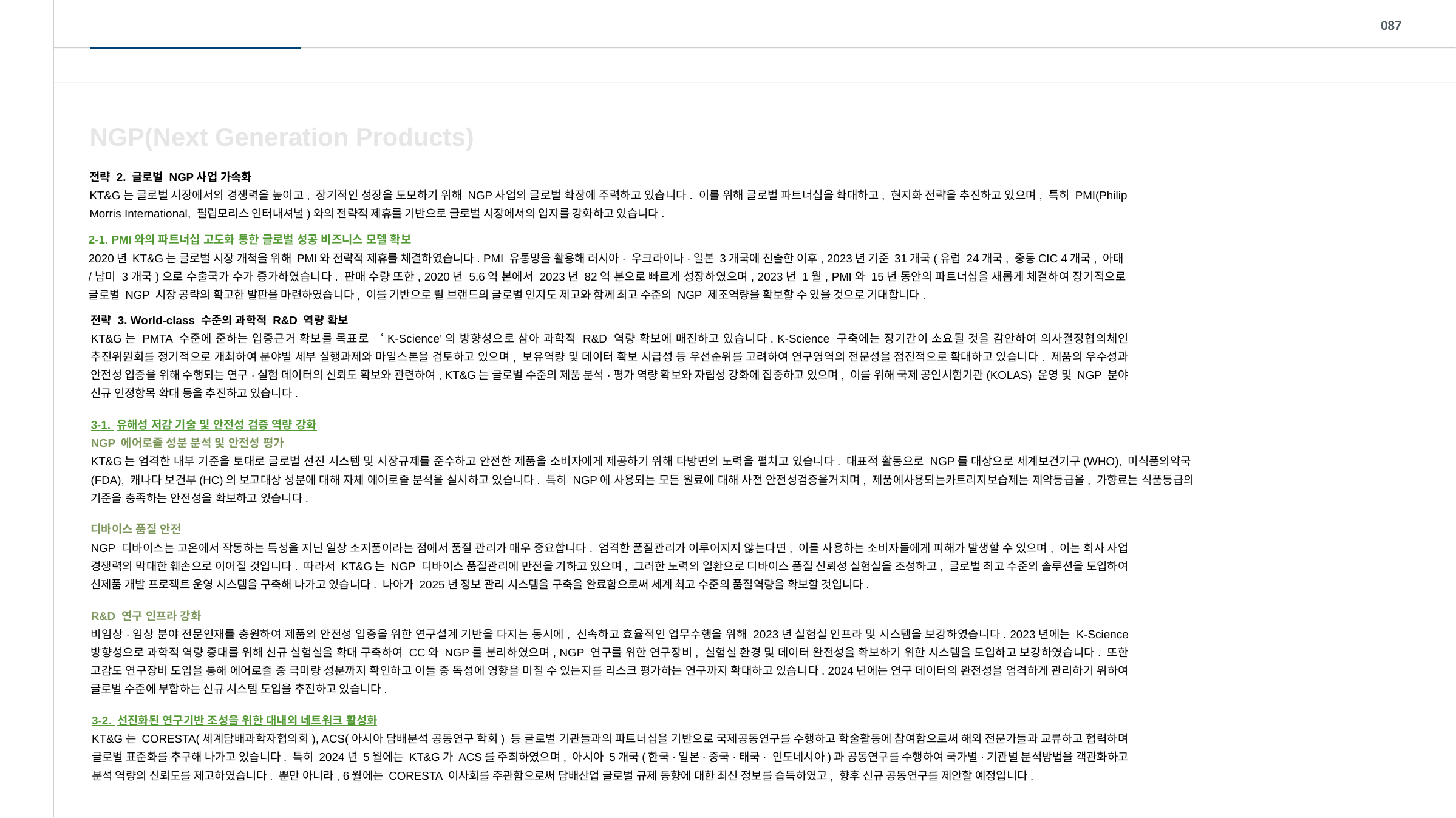

087
NGP(Next Generation Products)
전략 2. 글로벌 NGP사업 가속화
KT&G는 글로벌 시장에서의 경쟁력을 높이고, 장기적인 성장을 도모하기 위해 NGP사업의 글로벌 확장에 주력하고 있습니다. 이를 위해 글로벌 파트너십을 확대하고, 현지화 전략을 추진하고 있으며, 특히 PMI(Philip Morris International, 필립모리스 인터내셔널)와의 전략적 제휴를 기반으로 글로벌 시장에서의 입지를 강화하고 있습니다.
2-1. PMI와의 파트너십 고도화 통한 글로벌 성공 비즈니스 모델 확보
2020년 KT&G는 글로벌 시장 개척을 위해 PMI와 전략적 제휴를 체결하였습니다. PMI 유통망을 활용해 러시아· 우크라이나·일본 3개국에 진출한 이후, 2023년 기준 31개국(유럽 24개국, 중동CIC 4개국, 아태/남미 3개국)으로 수출국가 수가 증가하였습니다. 판매 수량 또한, 2020년 5.6억 본에서 2023년 82억 본으로 빠르게 성장하였으며, 2023년 1월, PMI와 15년 동안의 파트너십을 새롭게 체결하여 장기적으로 글로벌 NGP 시장 공략의 확고한 발판을 마련하였습니다, 이를 기반으로 릴 브랜드의 글로벌 인지도 제고와 함께 최고 수준의 NGP 제조역량을 확보할 수 있을 것으로 기대합니다.
전략 3. World-class 수준의 과학적 R&D 역량 확보
KT&G는 PMTA 수준에 준하는 입증근거 확보를 목표로 ‘K-Science’의 방향성으로 삼아 과학적 R&D 역량 확보에 매진하고 있습니다. K-Science 구축에는 장기간이 소요될 것을 감안하여 의사결정협의체인 추진위원회를 정기적으로 개최하여 분야별 세부 실행과제와 마일스톤을 검토하고 있으며, 보유역량 및 데이터 확보 시급성 등 우선순위를 고려하여 연구영역의 전문성을 점진적으로 확대하고 있습니다. 제품의 우수성과 안전성 입증을 위해 수행되는 연구·실험 데이터의 신뢰도 확보와 관련하여, KT&G는 글로벌 수준의 제품 분석·평가 역량 확보와 자립성 강화에 집중하고 있으며, 이를 위해 국제 공인시험기관(KOLAS) 운영 및 NGP 분야 신규 인정항목 확대 등을 추진하고 있습니다.
3-1. 유해성 저감 기술 및 안전성 검증 역량 강화
NGP 에어로졸 성분 분석 및 안전성 평가
KT&G는 엄격한 내부 기준을 토대로 글로벌 선진 시스템 및 시장규제를 준수하고 안전한 제품을 소비자에게 제공하기 위해 다방면의 노력을 펼치고 있습니다. 대표적 활동으로 NGP를 대상으로 세계보건기구(WHO), 미식품의약국(FDA), 캐나다 보건부(HC)의 보고대상 성분에 대해 자체 에어로졸 분석을 실시하고 있습니다. 특히 NGP에 사용되는 모든 원료에 대해 사전 안전성검증을거치며, 제품에사용되는카트리지보습제는 제약등급을, 가향료는 식품등급의 기준을 충족하는 안전성을 확보하고 있습니다.
디바이스 품질 안전
NGP 디바이스는 고온에서 작동하는 특성을 지닌 일상 소지품이라는 점에서 품질 관리가 매우 중요합니다. 엄격한 품질관리가 이루어지지 않는다면, 이를 사용하는 소비자들에게 피해가 발생할 수 있으며, 이는 회사 사업 경쟁력의 막대한 훼손으로 이어질 것입니다. 따라서 KT&G는 NGP 디바이스 품질관리에 만전을 기하고 있으며, 그러한 노력의 일환으로 디바이스 품질 신뢰성 실험실을 조성하고, 글로벌 최고 수준의 솔루션을 도입하여 신제품 개발 프로젝트 운영 시스템을 구축해 나가고 있습니다. 나아가 2025년 정보 관리 시스템을 구축을 완료함으로써 세계 최고 수준의 품질역량을 확보할 것입니다.
R&D 연구 인프라 강화
비임상·임상 분야 전문인재를 충원하여 제품의 안전성 입증을 위한 연구설계 기반을 다지는 동시에, 신속하고 효율적인 업무수행을 위해 2023년 실험실 인프라 및 시스템을 보강하였습니다. 2023년에는 K-Science 방향성으로 과학적 역량 증대를 위해 신규 실험실을 확대 구축하여 CC와 NGP를 분리하였으며, NGP 연구를 위한 연구장비, 실험실 환경 및 데이터 완전성을 확보하기 위한 시스템을 도입하고 보강하였습니다. 또한 고감도 연구장비 도입을 통해 에어로졸 중 극미량 성분까지 확인하고 이들 중 독성에 영향을 미칠 수 있는지를 리스크 평가하는 연구까지 확대하고 있습니다. 2024년에는 연구 데이터의 완전성을 엄격하게 관리하기 위하여 글로벌 수준에 부합하는 신규 시스템 도입을 추진하고 있습니다.
3-2. 선진화된 연구기반 조성을 위한 대내외 네트워크 활성화
KT&G는 CORESTA(세계담배과학자협의회), ACS(아시아 담배분석 공동연구 학회) 등 글로벌 기관들과의 파트너십을 기반으로 국제공동연구를 수행하고 학술활동에 참여함으로써 해외 전문가들과 교류하고 협력하며 글로벌 표준화를 추구해 나가고 있습니다. 특히 2024년 5월에는 KT&G가 ACS를 주최하였으며, 아시아 5개국(한국·일본·중국·태국· 인도네시아)과 공동연구를 수행하여 국가별·기관별 분석방법을 객관화하고 분석 역량의 신뢰도를 제고하였습니다. 뿐만 아니라, 6월에는 CORESTA 이사회를 주관함으로써 담배산업 글로벌 규제 동향에 대한 최신 정보를 습득하였고, 향후 신규 공동연구를 제안할 예정입니다.